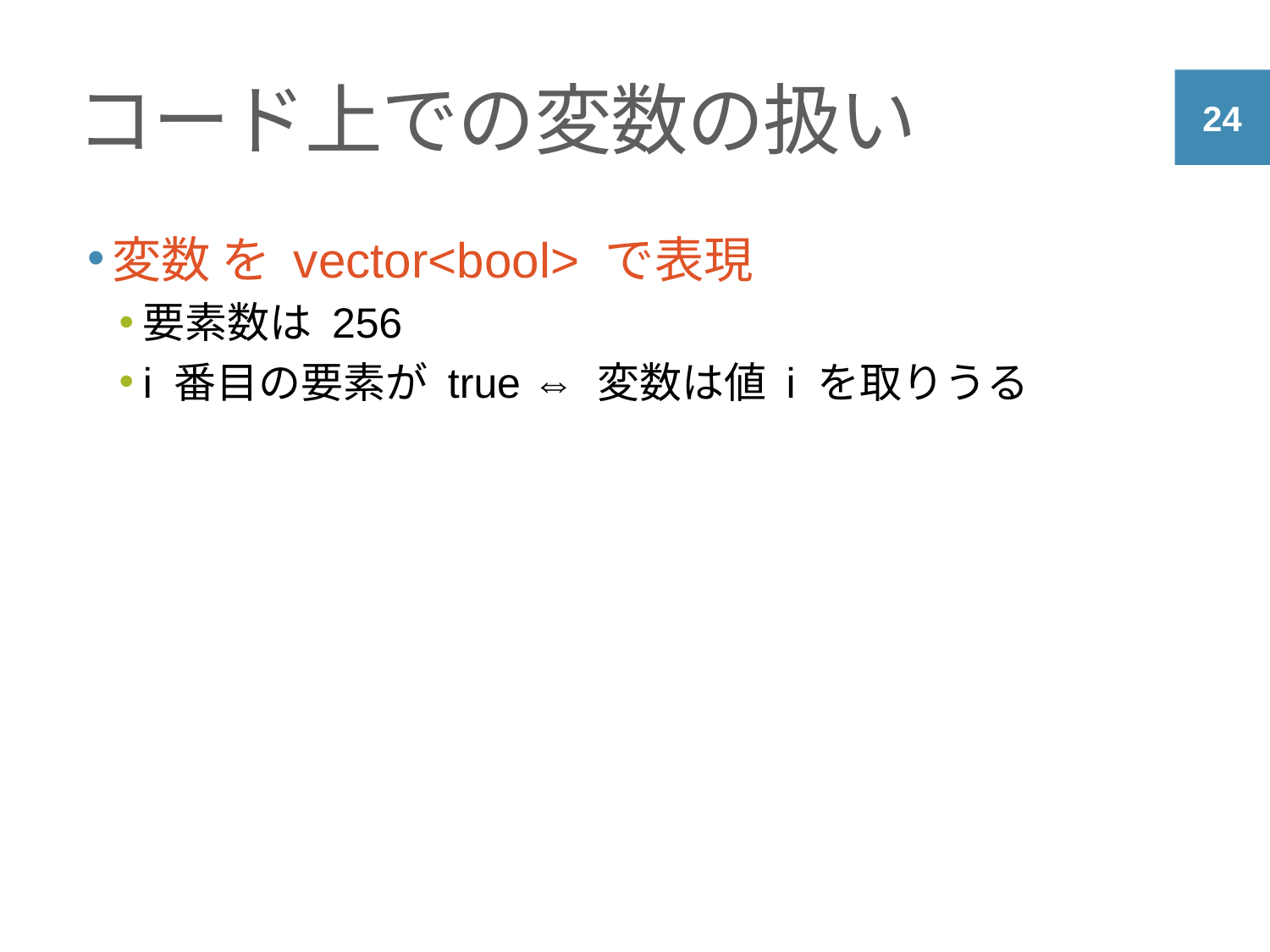

# コード上での変数の扱い
変数 を vector<bool> で表現
要素数は 256
i 番目の要素が true ⇔ 変数は値 i を取りうる